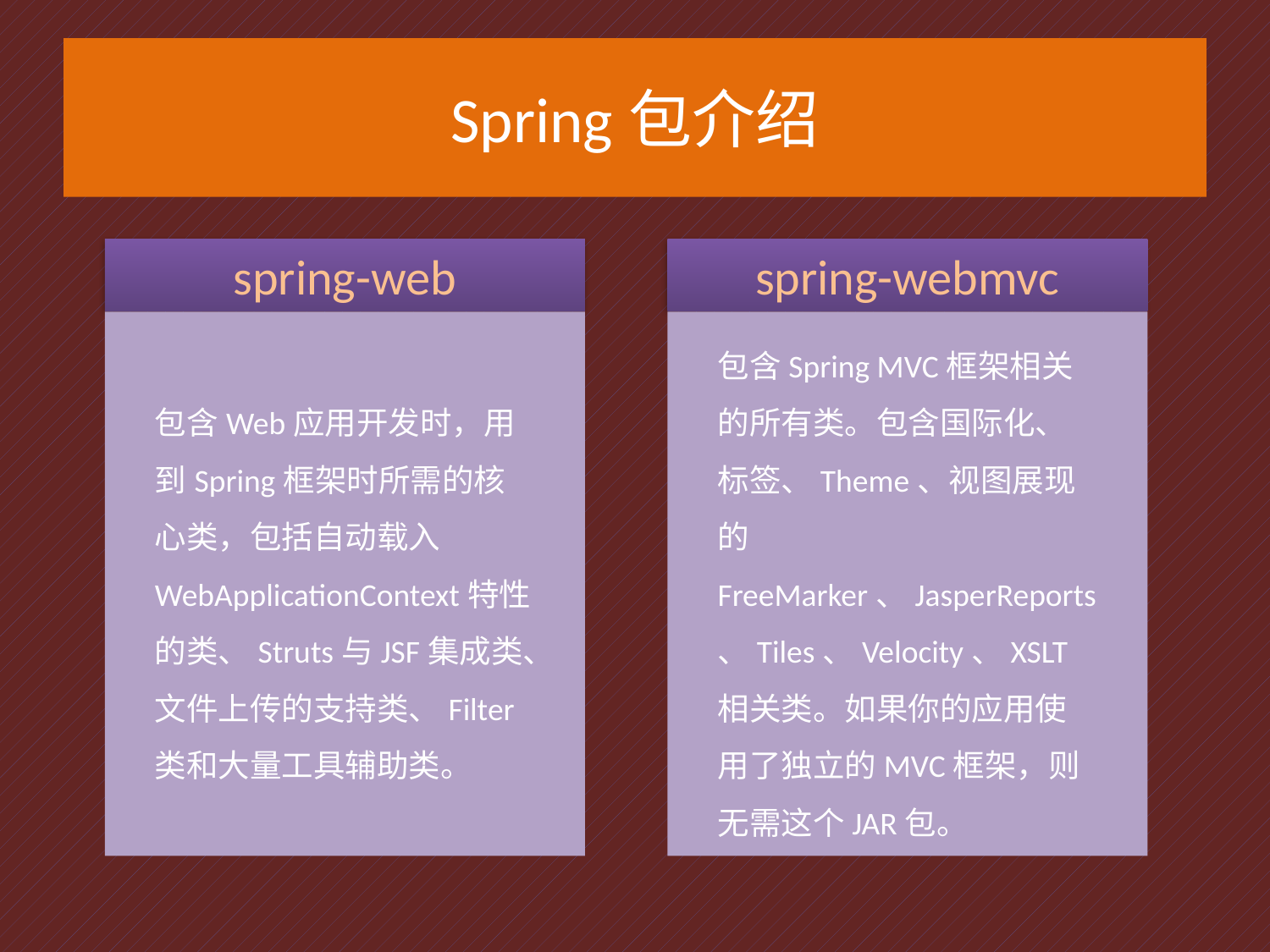

# Spring包介绍
spring-web
spring-webmvc

包含Web应用开发时，用到Spring框架时所需的核心类，包括自动载入WebApplicationContext特性的类、Struts与JSF集成类、文件上传的支持类、Filter类和大量工具辅助类。
包含Spring MVC框架相关的所有类。包含国际化、标签、Theme、视图展现的FreeMarker、JasperReports、Tiles、Velocity、XSLT相关类。如果你的应用使用了独立的MVC框架，则无需这个JAR包。